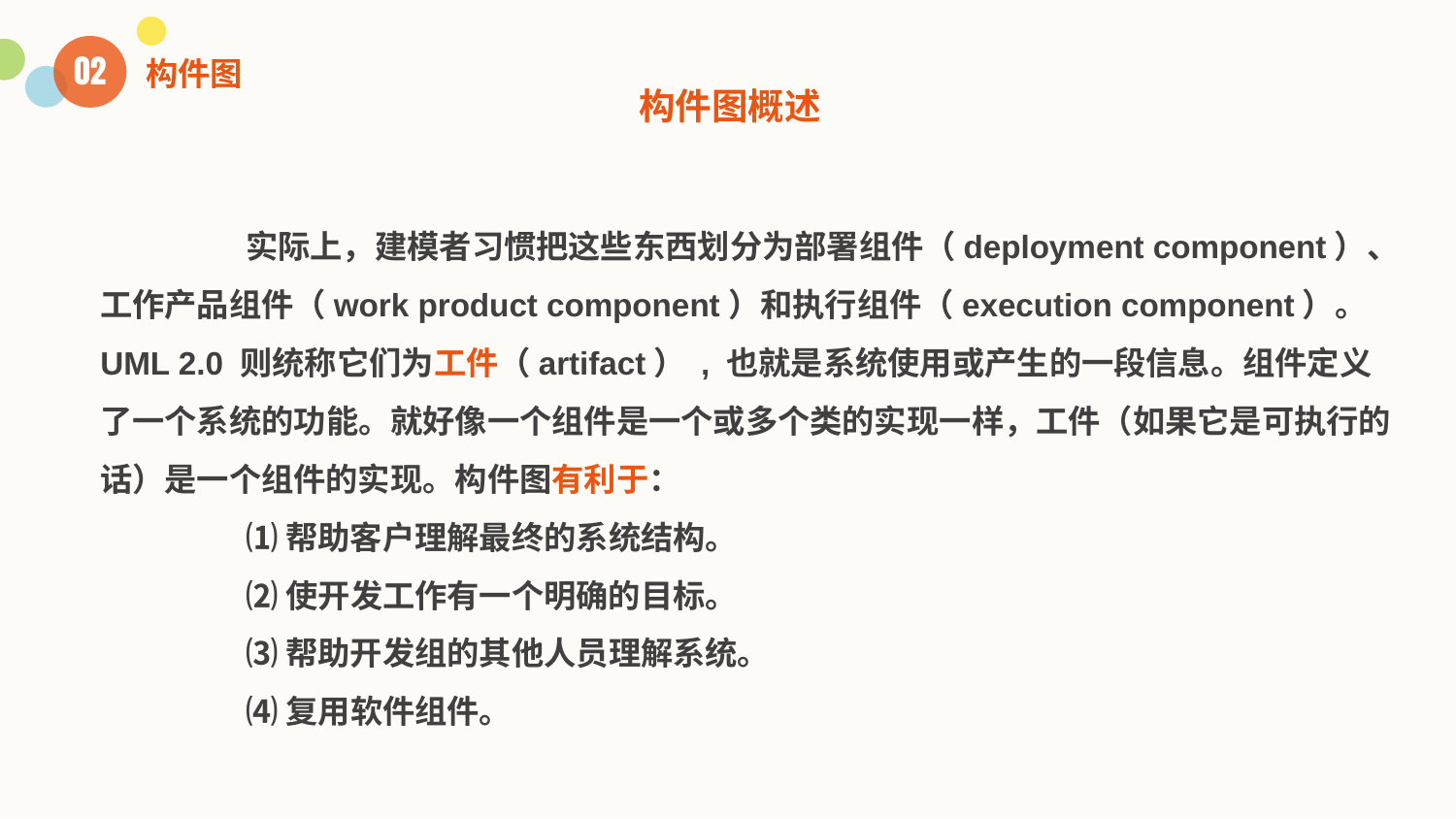

02
构件图

构件图概述
	实际上，建模者习惯把这些东西划分为部署组件（deployment component）、工作产品组件（work product component）和执行组件（execution component）。UML 2.0 则统称它们为工件（artifact） , 也就是系统使用或产生的一段信息。组件定义了一个系统的功能。就好像一个组件是一个或多个类的实现一样，工件（如果它是可执行的话）是一个组件的实现。构件图有利于：
	⑴帮助客户理解最终的系统结构。
	⑵使开发工作有一个明确的目标。
	⑶帮助开发组的其他人员理解系统。
	⑷复用软件组件。